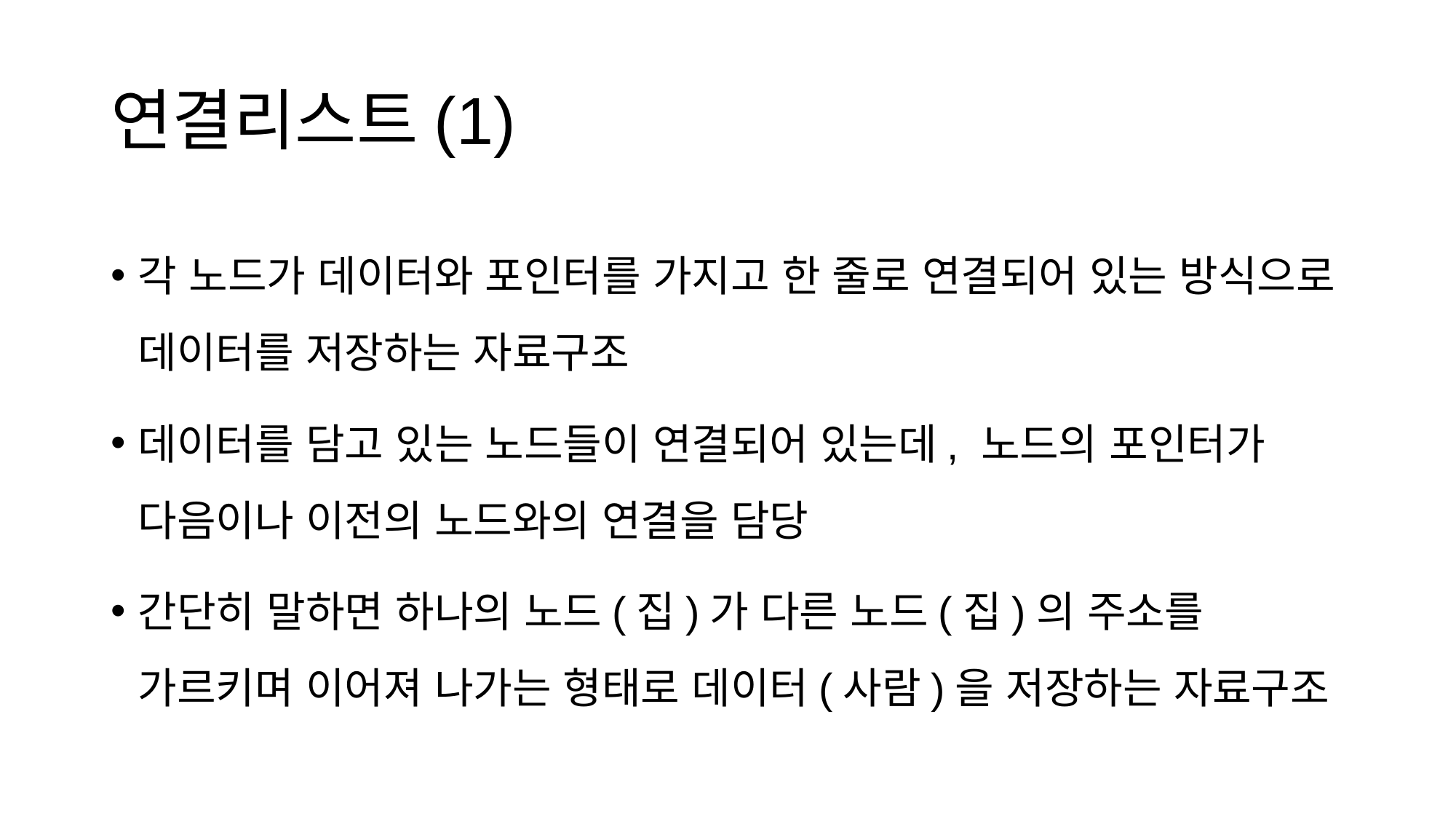

# 연결리스트(1)
각 노드가 데이터와 포인터를 가지고 한 줄로 연결되어 있는 방식으로 데이터를 저장하는 자료구조
데이터를 담고 있는 노드들이 연결되어 있는데, 노드의 포인터가 다음이나 이전의 노드와의 연결을 담당
간단히 말하면 하나의 노드(집)가 다른 노드(집)의 주소를 가르키며 이어져 나가는 형태로 데이터(사람)을 저장하는 자료구조